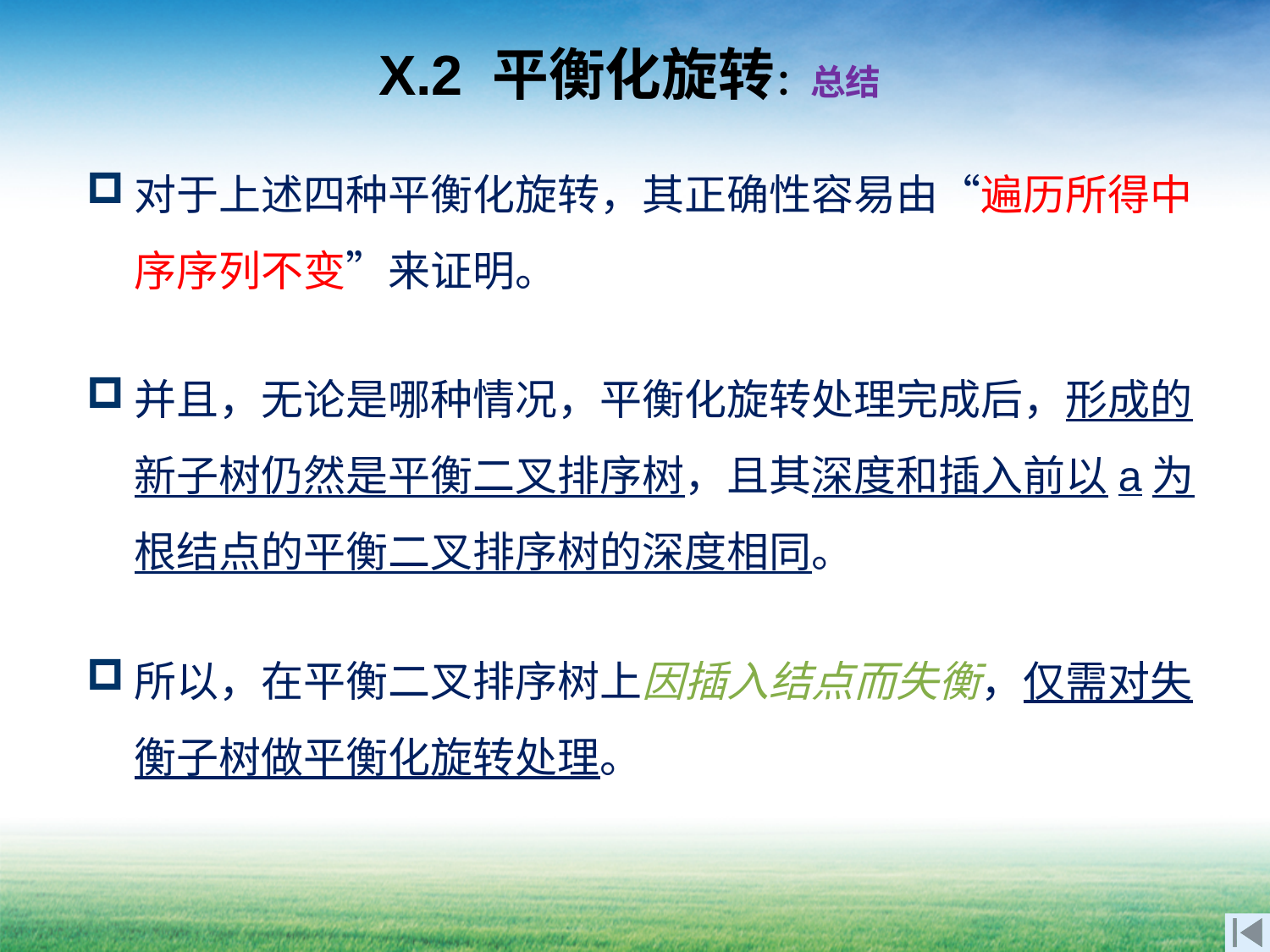

# X.2 平衡化旋转：总结
对于上述四种平衡化旋转，其正确性容易由“遍历所得中序序列不变”来证明。
并且，无论是哪种情况，平衡化旋转处理完成后，形成的新子树仍然是平衡二叉排序树，且其深度和插入前以a为根结点的平衡二叉排序树的深度相同。
所以，在平衡二叉排序树上因插入结点而失衡，仅需对失衡子树做平衡化旋转处理。